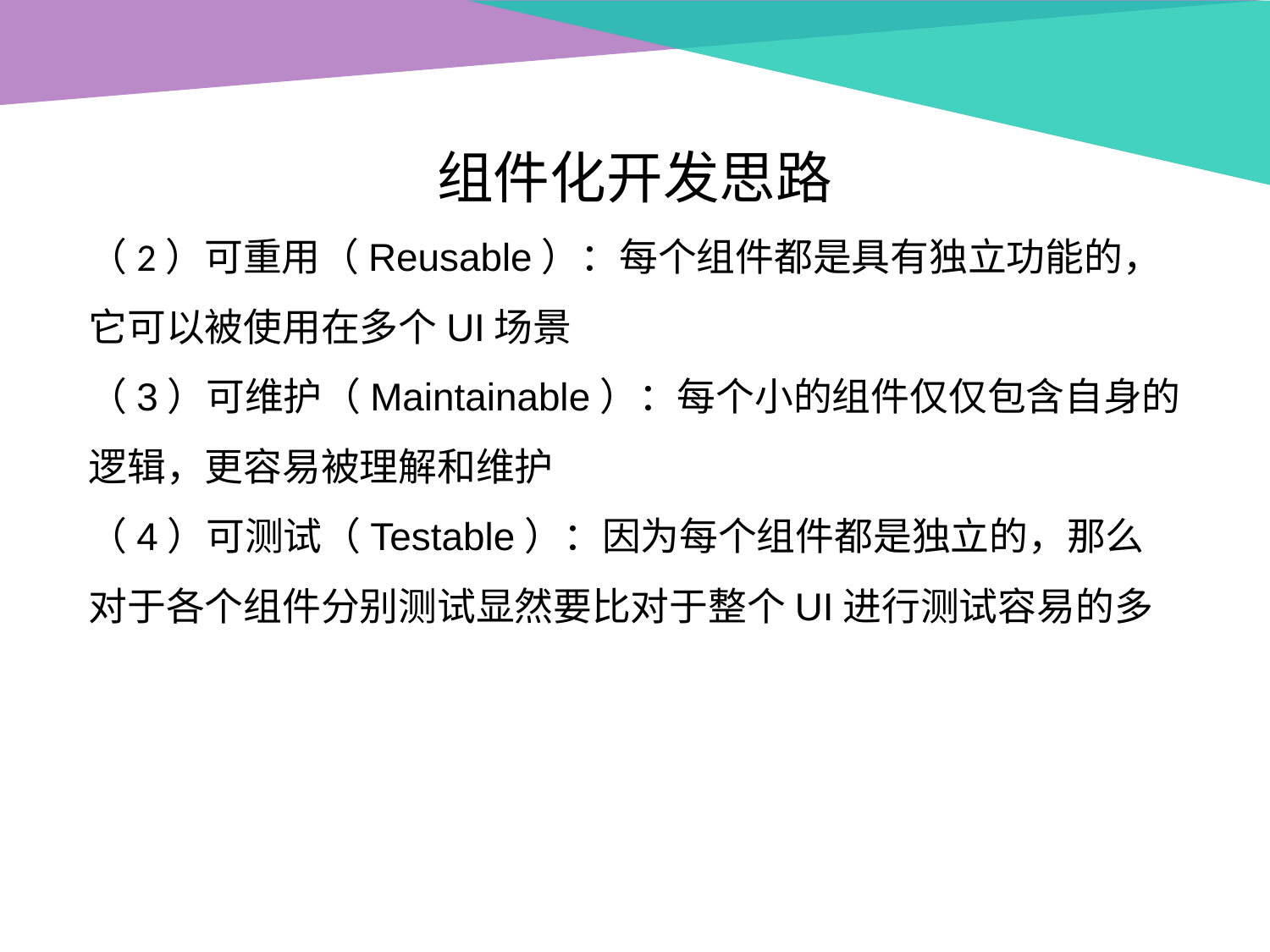

组件化开发思路
（2）可重用（Reusable）：每个组件都是具有独立功能的，它可以被使用在多个UI场景
（3）可维护（Maintainable）：每个小的组件仅仅包含自身的逻辑，更容易被理解和维护
（4）可测试（Testable）：因为每个组件都是独立的，那么对于各个组件分别测试显然要比对于整个UI进行测试容易的多